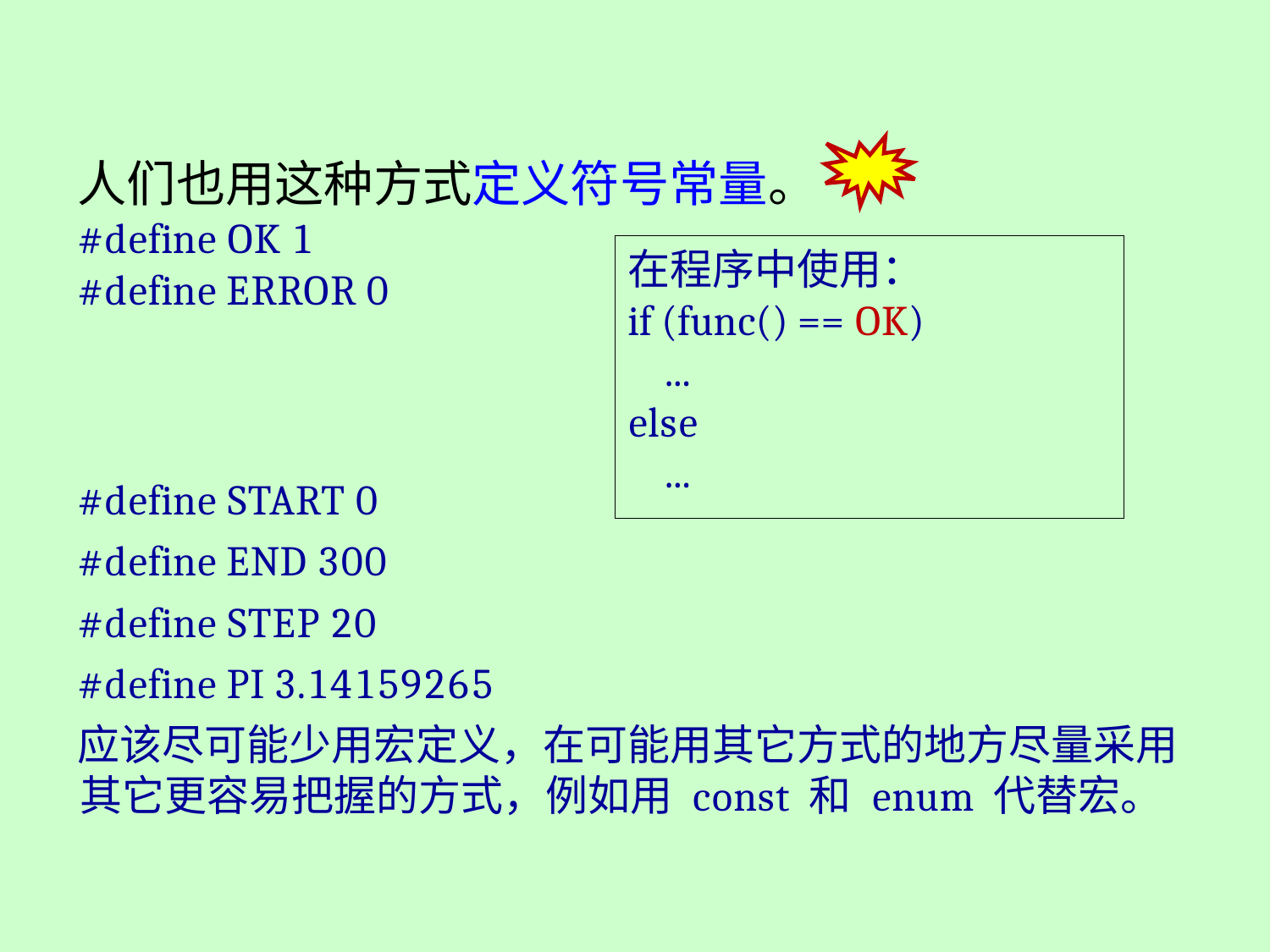

人们也用这种方式定义符号常量。
#define OK 1
#define ERROR 0
在程序中使用：
if (func() == OK)
    ...
else
    ...

#define START 0
#define END 300
#define STEP 20
#define PI 3.14159265
应该尽可能少用宏定义，在可能用其它方式的地方尽量采用其它更容易把握的方式，例如用 const 和 enum 代替宏。
65